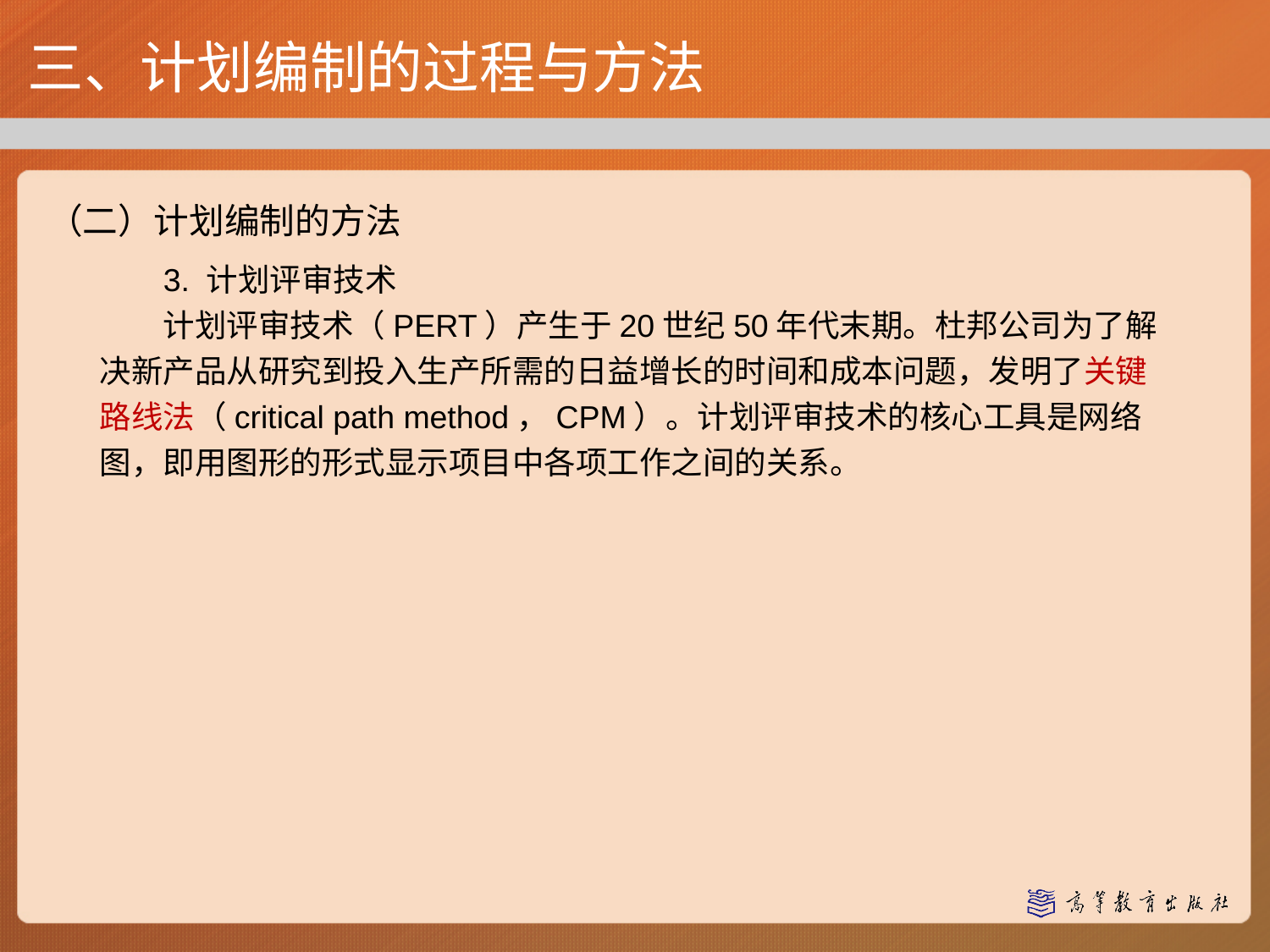

三、计划编制的过程与方法
（二）计划编制的方法
3. 计划评审技术
计划评审技术（PERT）产生于20世纪50年代末期。杜邦公司为了解决新产品从研究到投入生产所需的日益增长的时间和成本问题，发明了关键路线法（critical path method，CPM）。计划评审技术的核心工具是网络图，即用图形的形式显示项目中各项工作之间的关系。